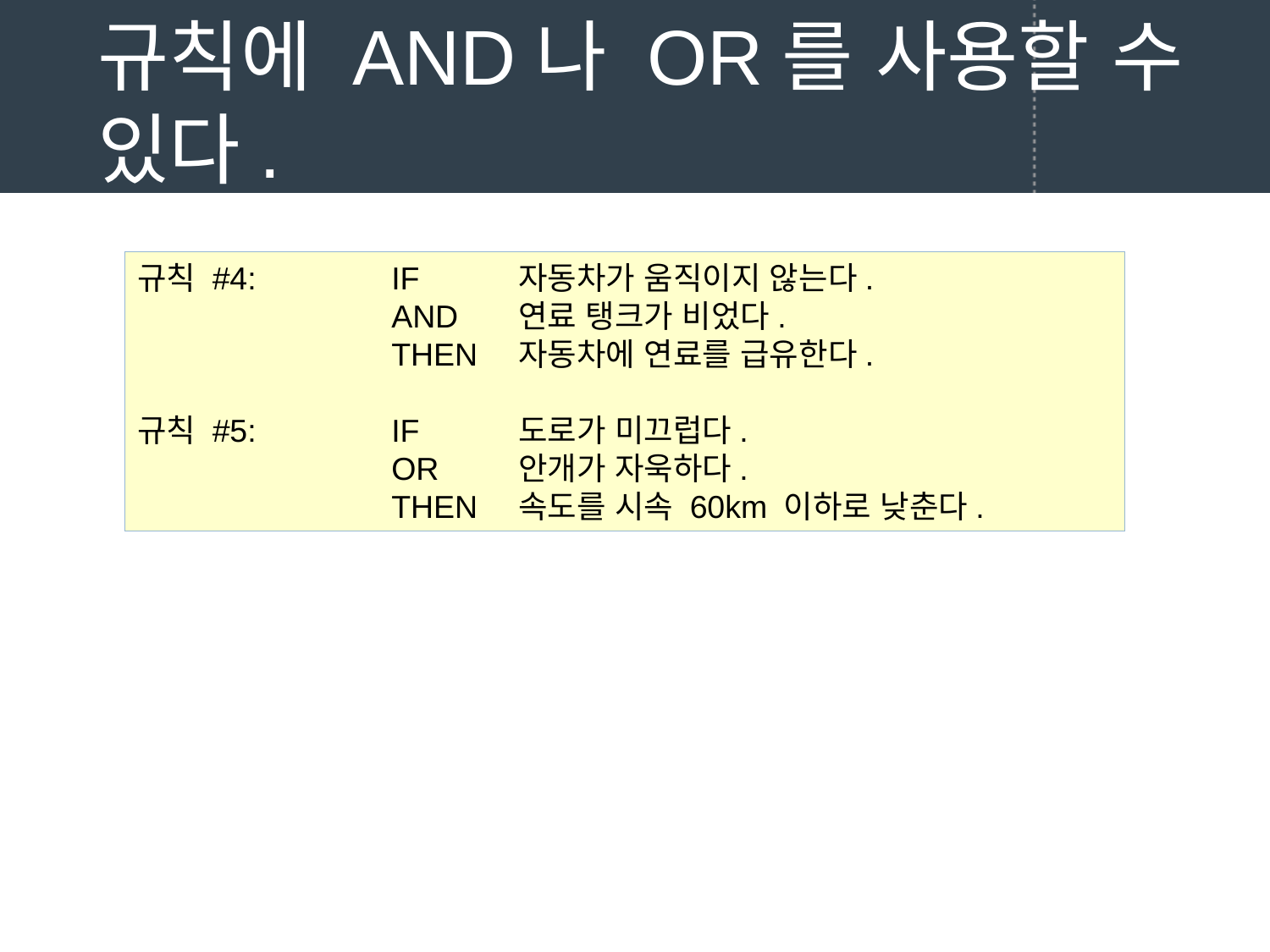

# 규칙에 AND나 OR를 사용할 수 있다.
규칙 #4: 	IF 	자동차가 움직이지 않는다.
		AND 	연료 탱크가 비었다.
		THEN 	자동차에 연료를 급유한다.

규칙 #5: 	IF 	도로가 미끄럽다.
		OR 	안개가 자욱하다.
		THEN 	속도를 시속 60km 이하로 낮춘다.